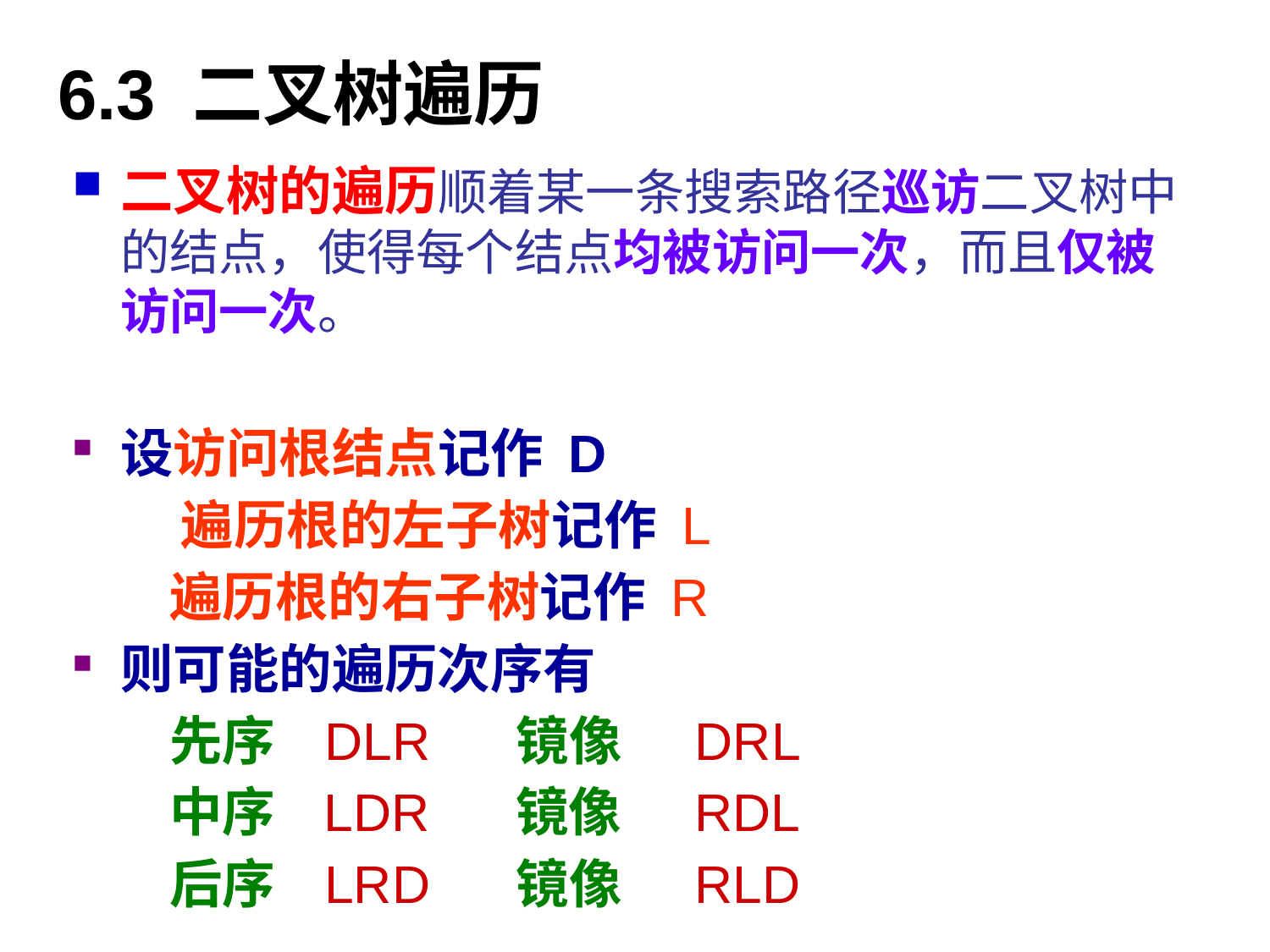

# 6.3 二叉树遍历
二叉树的遍历顺着某一条搜索路径巡访二叉树中的结点，使得每个结点均被访问一次，而且仅被访问一次。

设访问根结点记作 D
 	    遍历根的左子树记作 L
       遍历根的右子树记作 R
则可能的遍历次序有
       先序   DLR     镜像     DRL
       中序   LDR     镜像     RDL
       后序   LRD     镜像     RLD